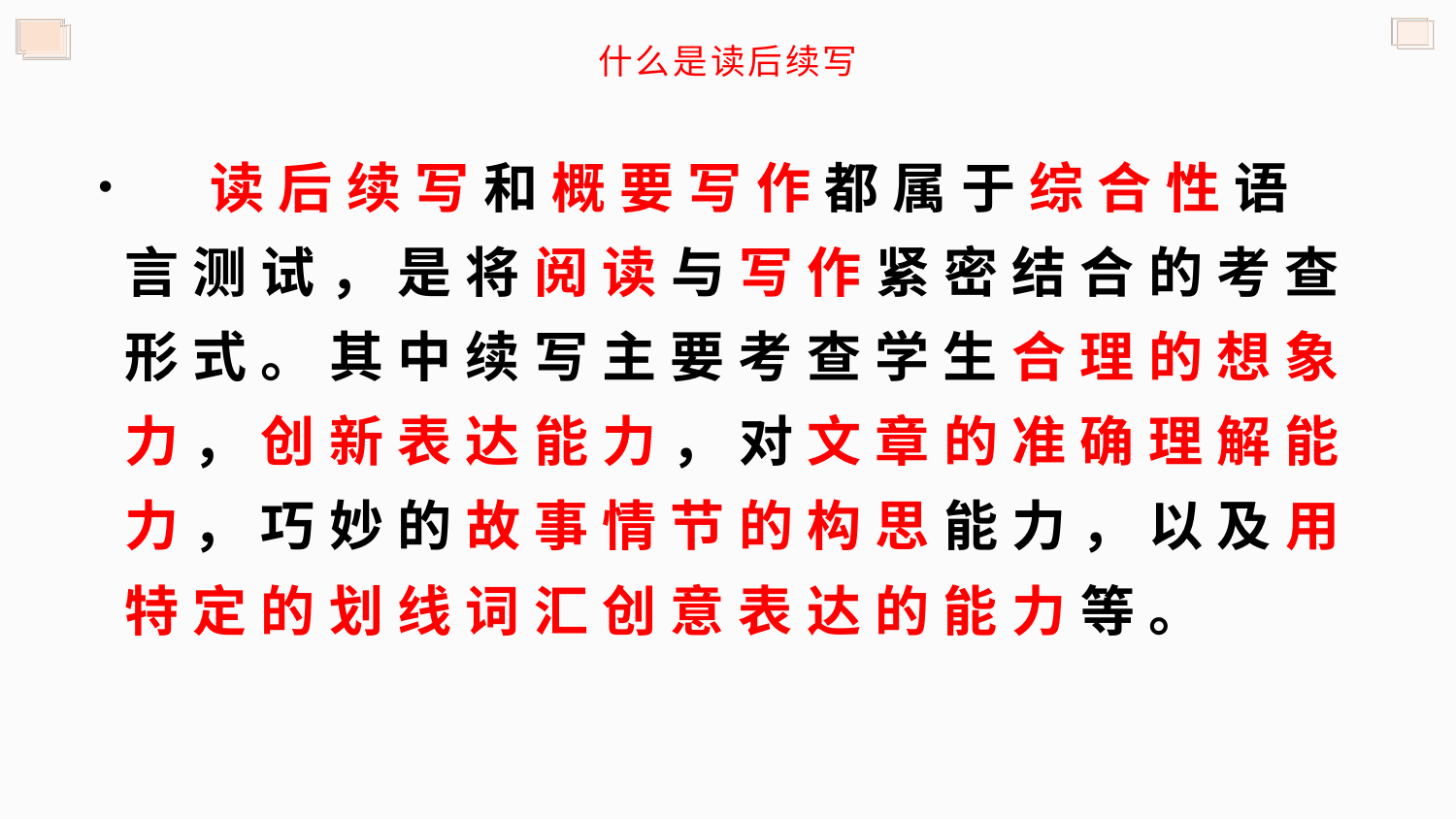

# 什么是读后续写
   读后续写和概要写作都属于综合性语言测试，是将阅读与写作紧密结合的考查形式。其中续写主要考查学生合理的想象力，创新表达能力，对文章的准确理解能力，巧妙的故事情节的构思能力，以及用特定的划线词汇创意表达的能力等。